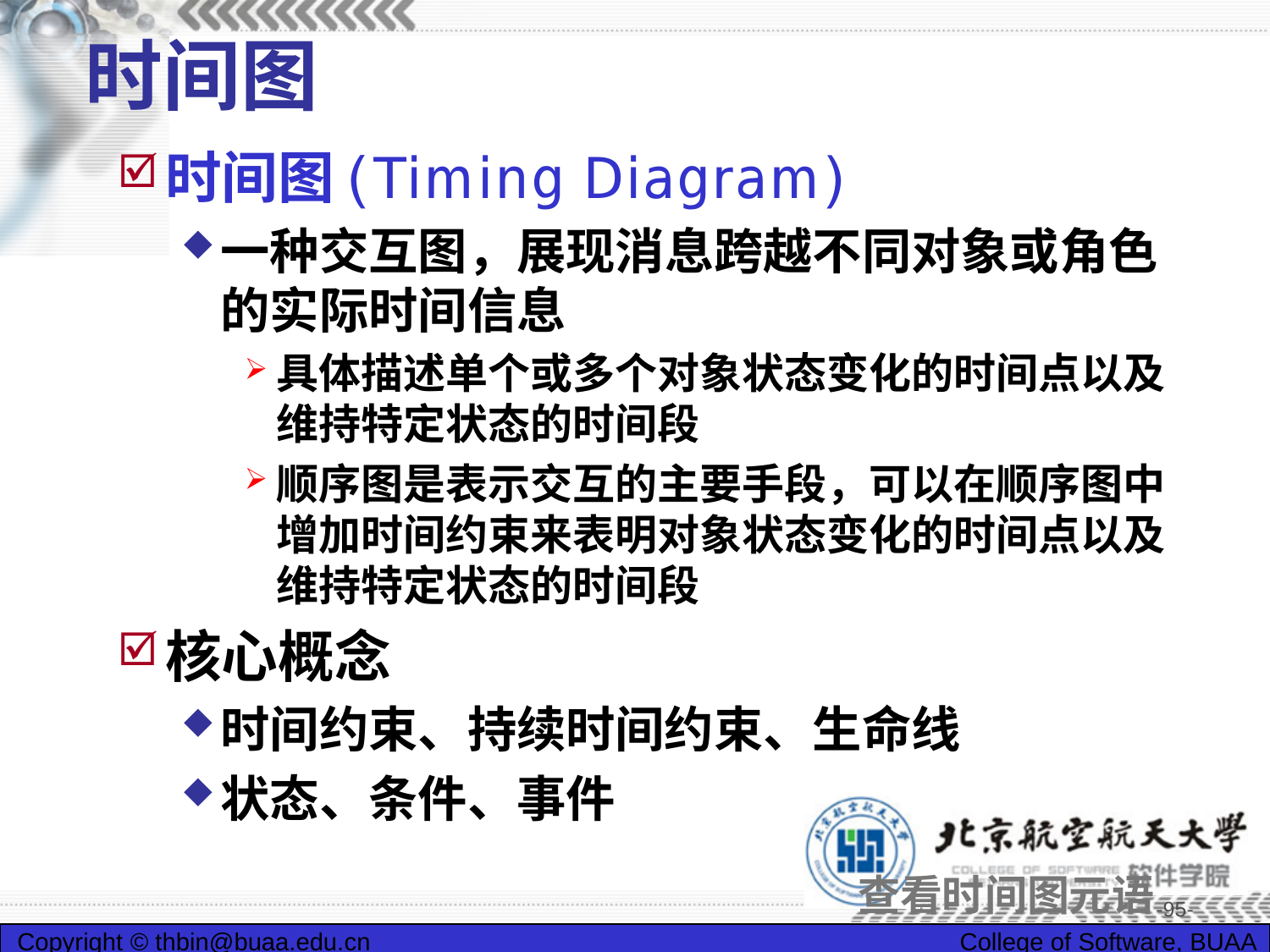

# 时间图
时间图(Timing Diagram)
一种交互图，展现消息跨越不同对象或角色的实际时间信息
具体描述单个或多个对象状态变化的时间点以及维持特定状态的时间段
顺序图是表示交互的主要手段，可以在顺序图中增加时间约束来表明对象状态变化的时间点以及维持特定状态的时间段
核心概念
时间约束、持续时间约束、生命线
状态、条件、事件
查看时间图元语
-95-